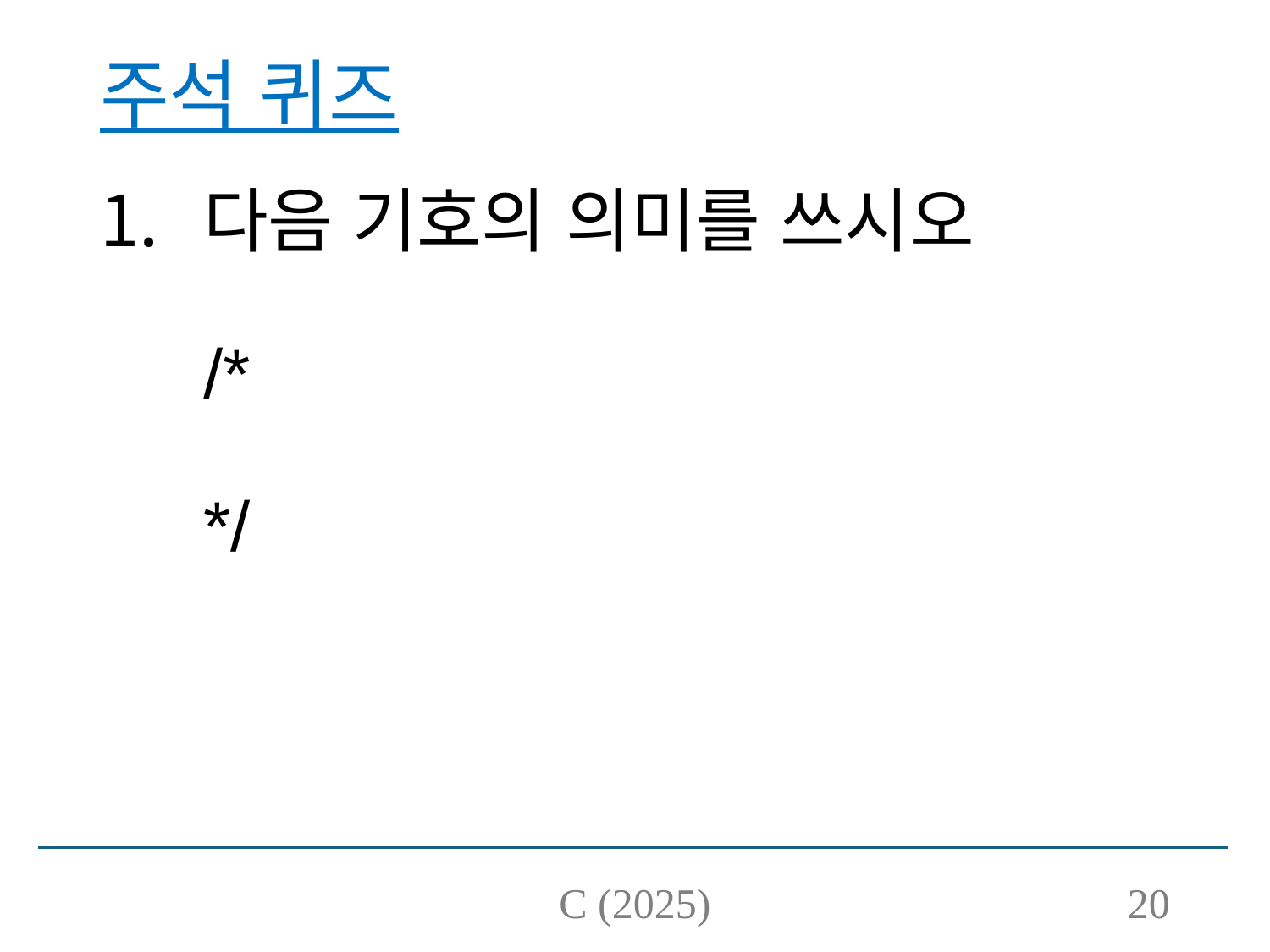

# 주석 퀴즈
다음 기호의 의미를 쓰시오
/*
*/
C (2025)
20